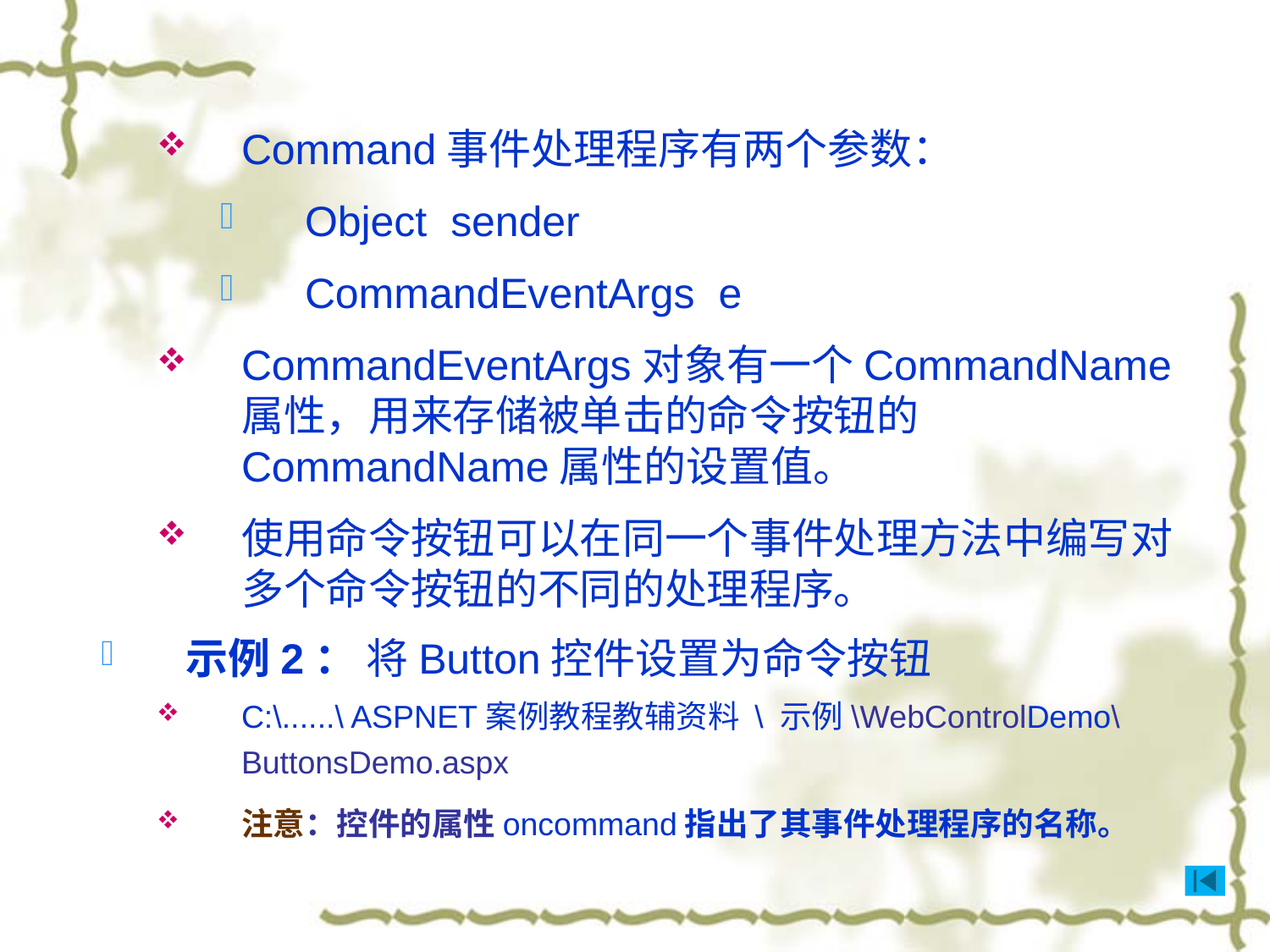

Command事件处理程序有两个参数：
Object  sender
CommandEventArgs  e
CommandEventArgs对象有一个CommandName属性，用来存储被单击的命令按钮的CommandName属性的设置值。
使用命令按钮可以在同一个事件处理方法中编写对多个命令按钮的不同的处理程序。
示例2： 将Button控件设置为命令按钮
C:\......\ ASPNET案例教程教辅资料 \ 示例\WebControlDemo\ButtonsDemo.aspx
注意：控件的属性oncommand指出了其事件处理程序的名称。